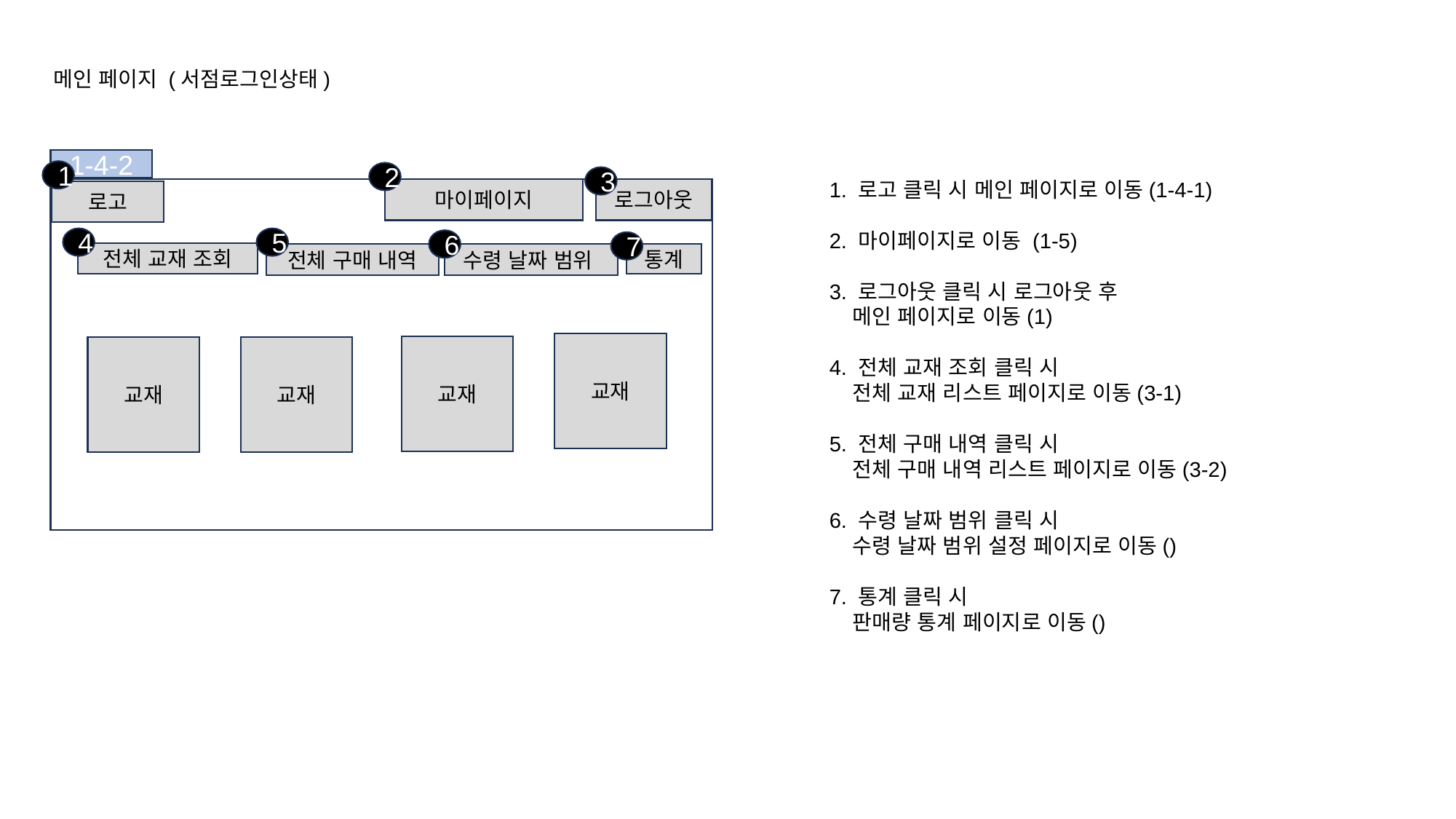

메인 페이지 (서점로그인상태)
1-4-2
1
2
3
 1. 로고 클릭 시 메인 페이지로 이동(1-4-1)

 2. 마이페이지로 이동 (1-5)

 3. 로그아웃 클릭 시 로그아웃 후
    메인 페이지로 이동(1)

 4. 전체 교재 조회 클릭 시
    전체 교재 리스트 페이지로 이동(3-1)

 5. 전체 구매 내역 클릭 시
    전체 구매 내역 리스트 페이지로 이동(3-2)

 6. 수령 날짜 범위 클릭 시
    수령 날짜 범위 설정 페이지로 이동()

 7. 통계 클릭 시
    판매량 통계 페이지로 이동()
마이페이지
로그아웃

로고
4
5
6
7
전체 교재 조회
통계
전체 구매 내역
수령 날짜 범위
교재
교재
교재
교재